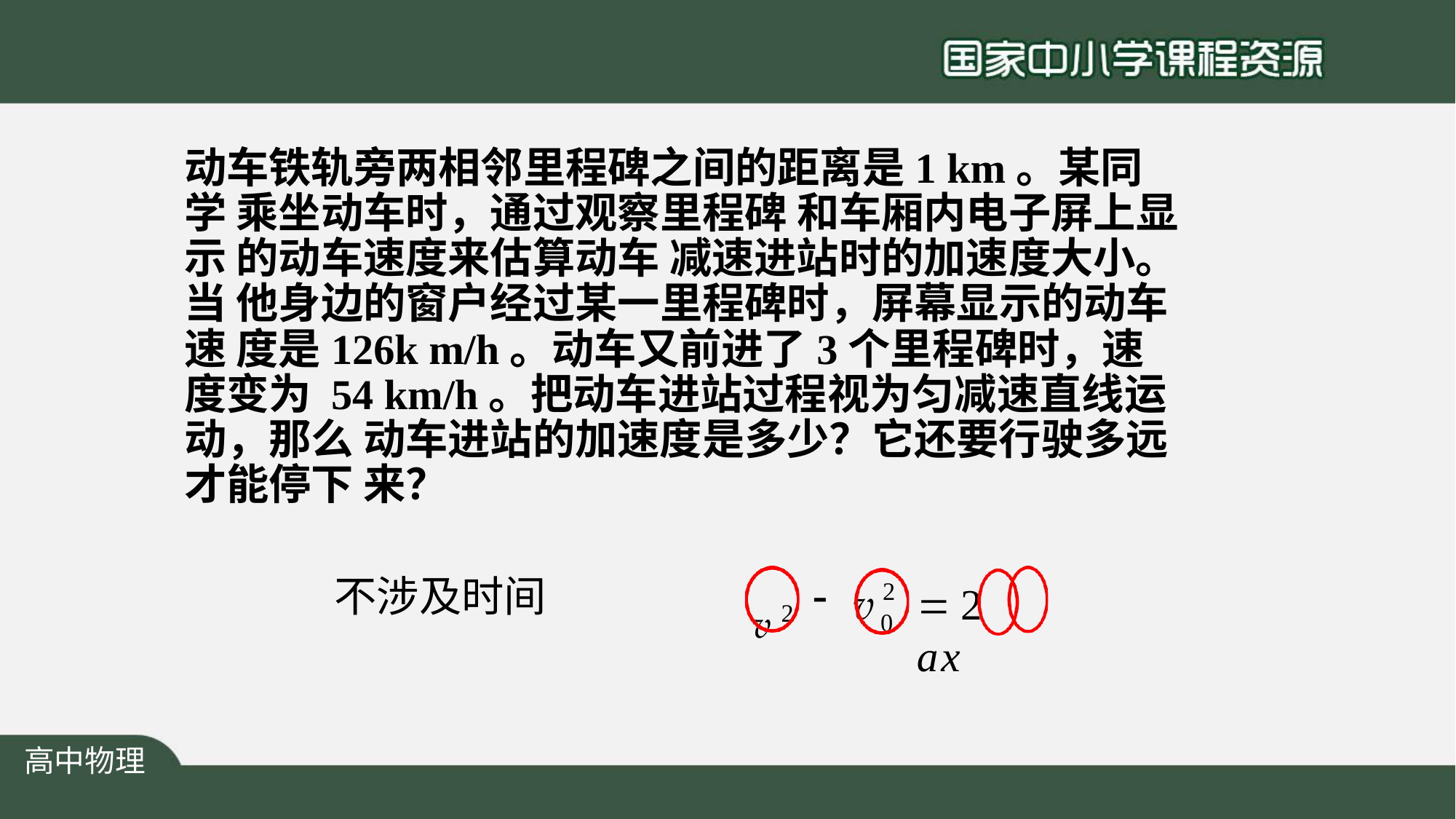

动车铁轨旁两相邻里程碑之间的距离是1 km。某同学 乘坐动车时，通过观察里程碑 和车厢内电子屏上显示 的动车速度来估算动车 减速进站时的加速度大小。当 他身边的窗户经过某一里程碑时，屏幕显示的动车速 度是126k m/h。动车又前进了3个里程碑时，速度变为 54 km/h。把动车进站过程视为匀减速直线运动，那么 动车进站的加速度是多少？它还要行驶多远才能停下 来？
v 2

不涉及时间
2
0
v
=	2 ax
高中物理